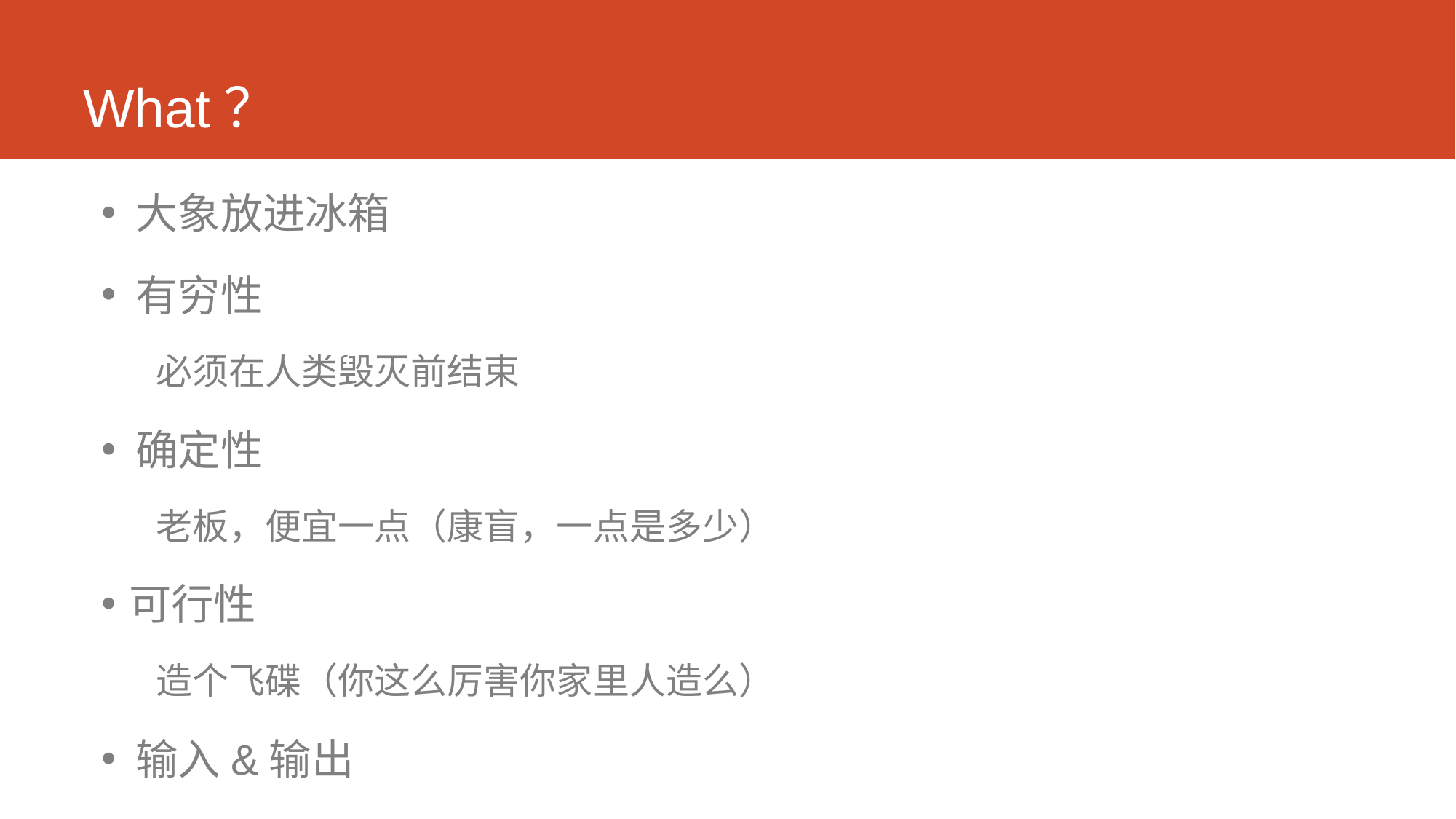

# What？
大象放进冰箱
有穷性
必须在人类毁灭前结束
确定性
老板，便宜一点（康盲，一点是多少）
可行性
造个飞碟（你这么厉害你家里人造么）
输入&输出